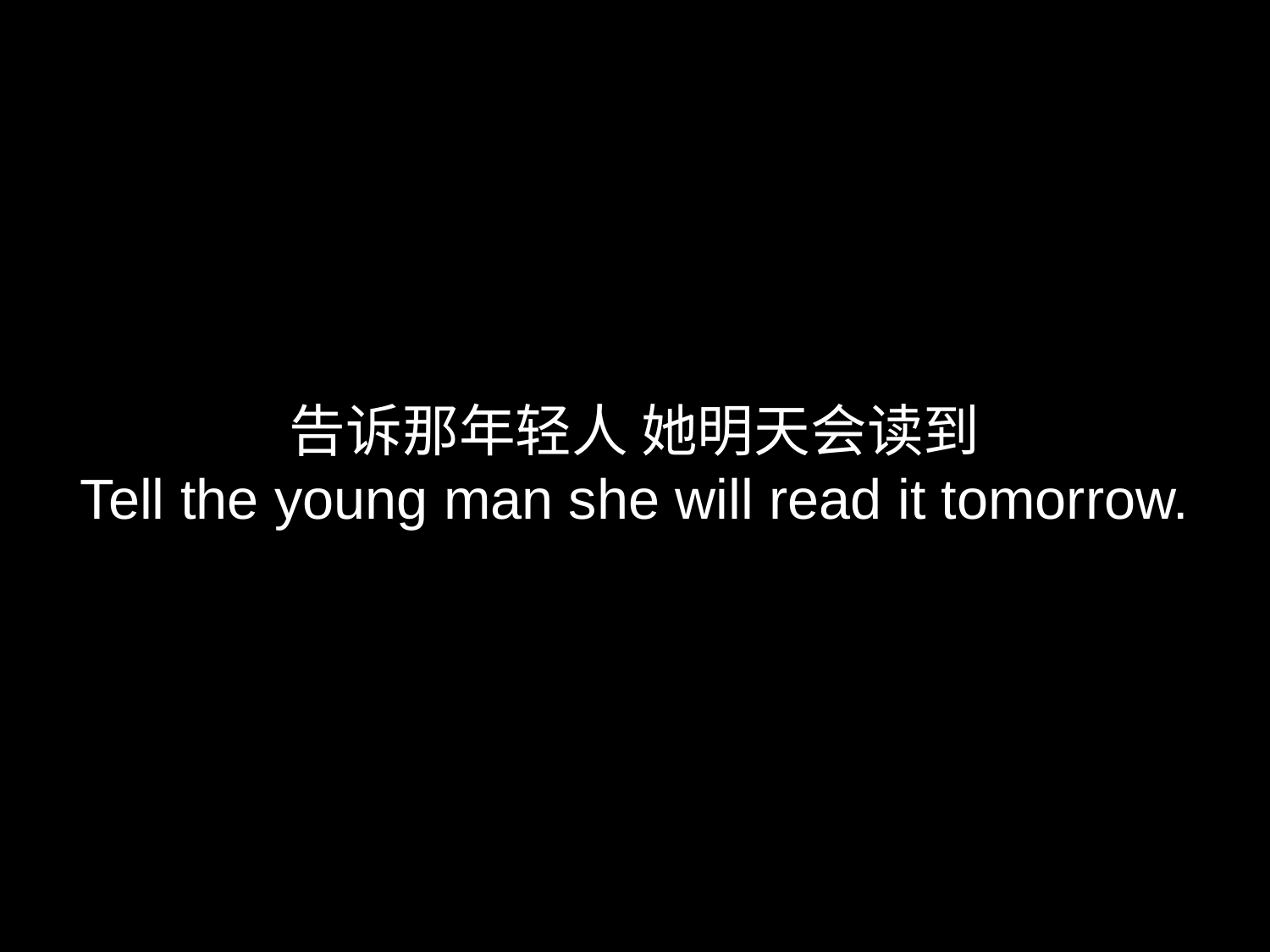

告诉那年轻人 她明天会读到
Tell the young man she will read it tomorrow.